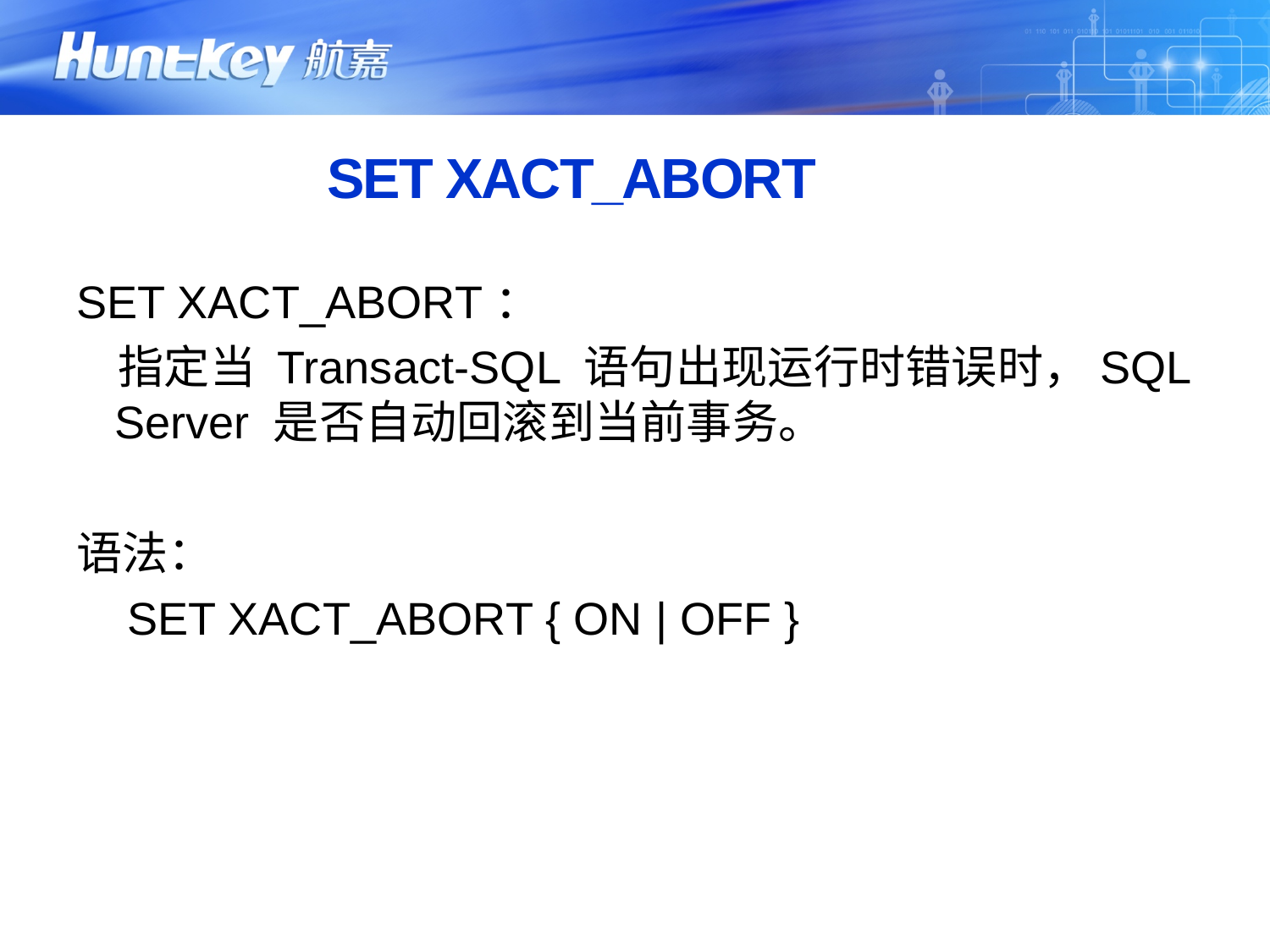

# SET XACT_ABORT
SET XACT_ABORT：
   指定当 Transact-SQL 语句出现运行时错误时，SQL Server 是否自动回滚到当前事务。

语法：
    SET XACT_ABORT { ON | OFF }